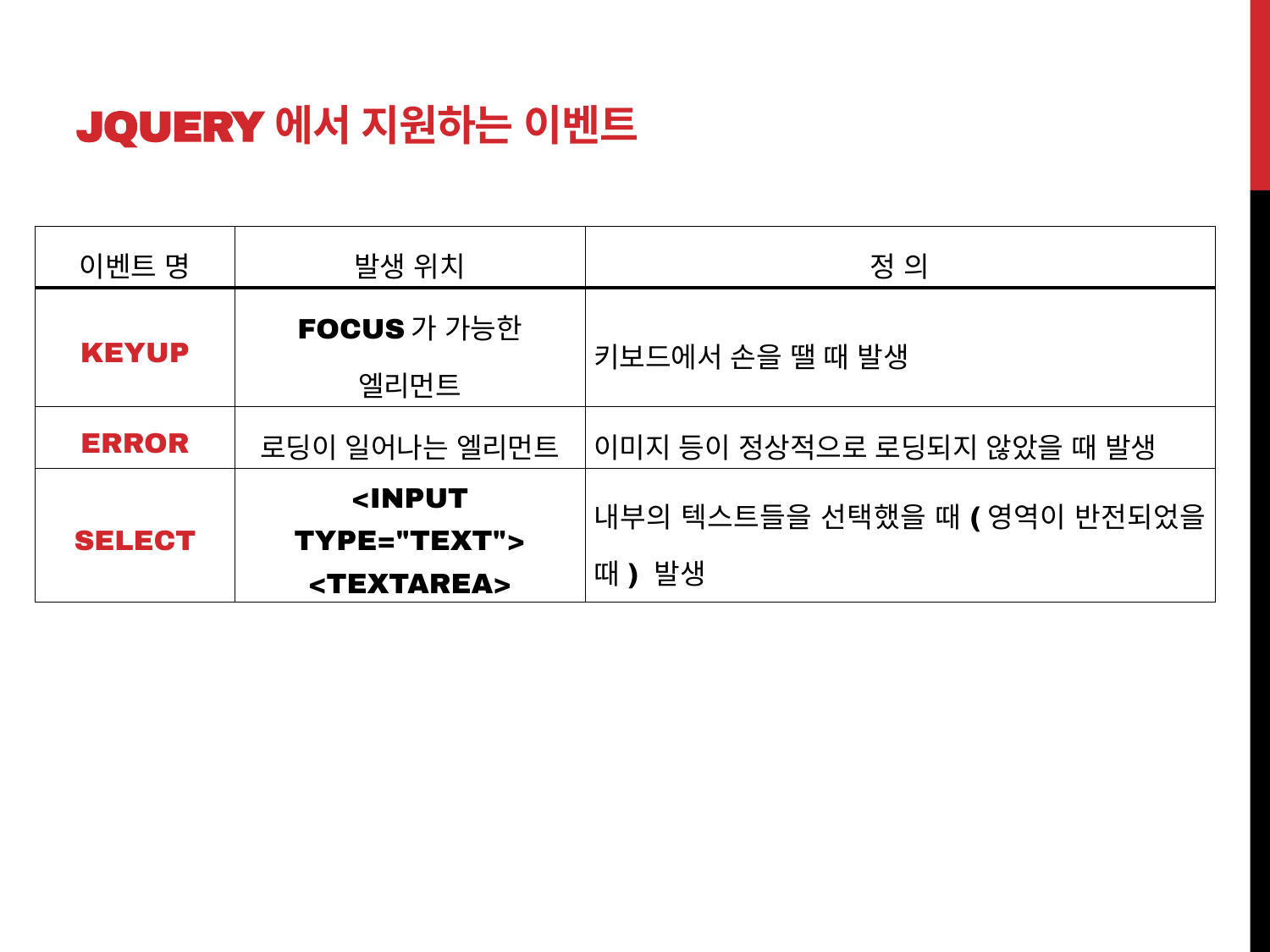

# jQuery에서 지원하는 이벤트
| 이벤트 명 | 발생 위치 | 정 의 |
| --- | --- | --- |
| keyup | focus가 가능한 엘리먼트 | 키보드에서 손을 땔 때 발생 |
| error | 로딩이 일어나는 엘리먼트 | 이미지 등이 정상적으로 로딩되지 않았을 때 발생 |
| select | <input type="text"> <textarea> | 내부의 텍스트들을 선택했을 때(영역이 반전되었을 때) 발생 |